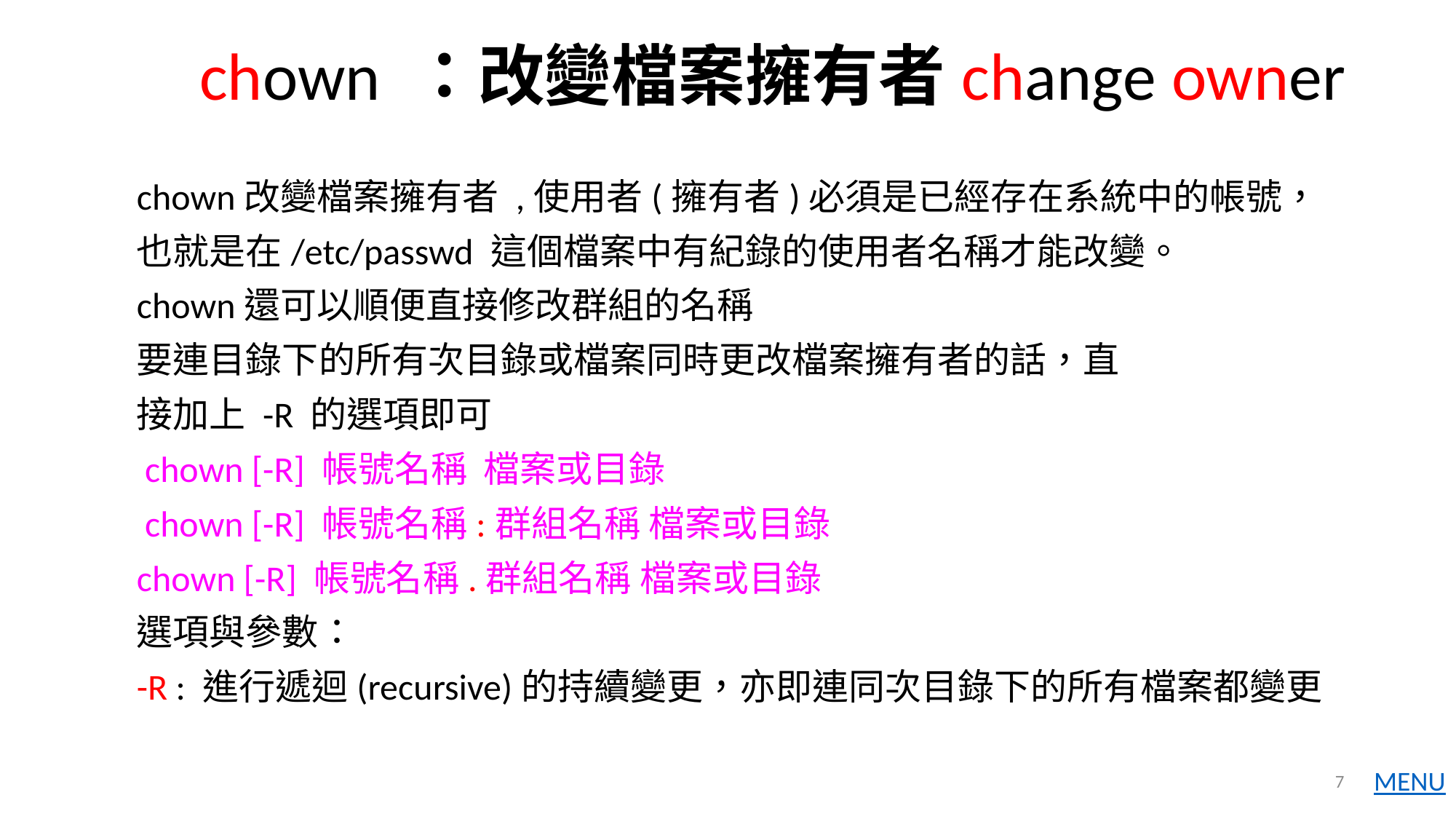

# chown ：改變檔案擁有者change owner
chown改變檔案擁有者 ,使用者(擁有者)必須是已經存在系統中的帳號，
也就是在/etc/passwd 這個檔案中有紀錄的使用者名稱才能改變。
chown還可以順便直接修改群組的名稱
要連目錄下的所有次目錄或檔案同時更改檔案擁有者的話，直
接加上 -R 的選項即可
 chown [-R] 帳號名稱  檔案或目錄
 chown [-R] 帳號名稱:群組名稱 檔案或目錄
chown [-R] 帳號名稱.群組名稱 檔案或目錄
選項與參數：
-R : 進行遞迴(recursive)的持續變更，亦即連同次目錄下的所有檔案都變更

7